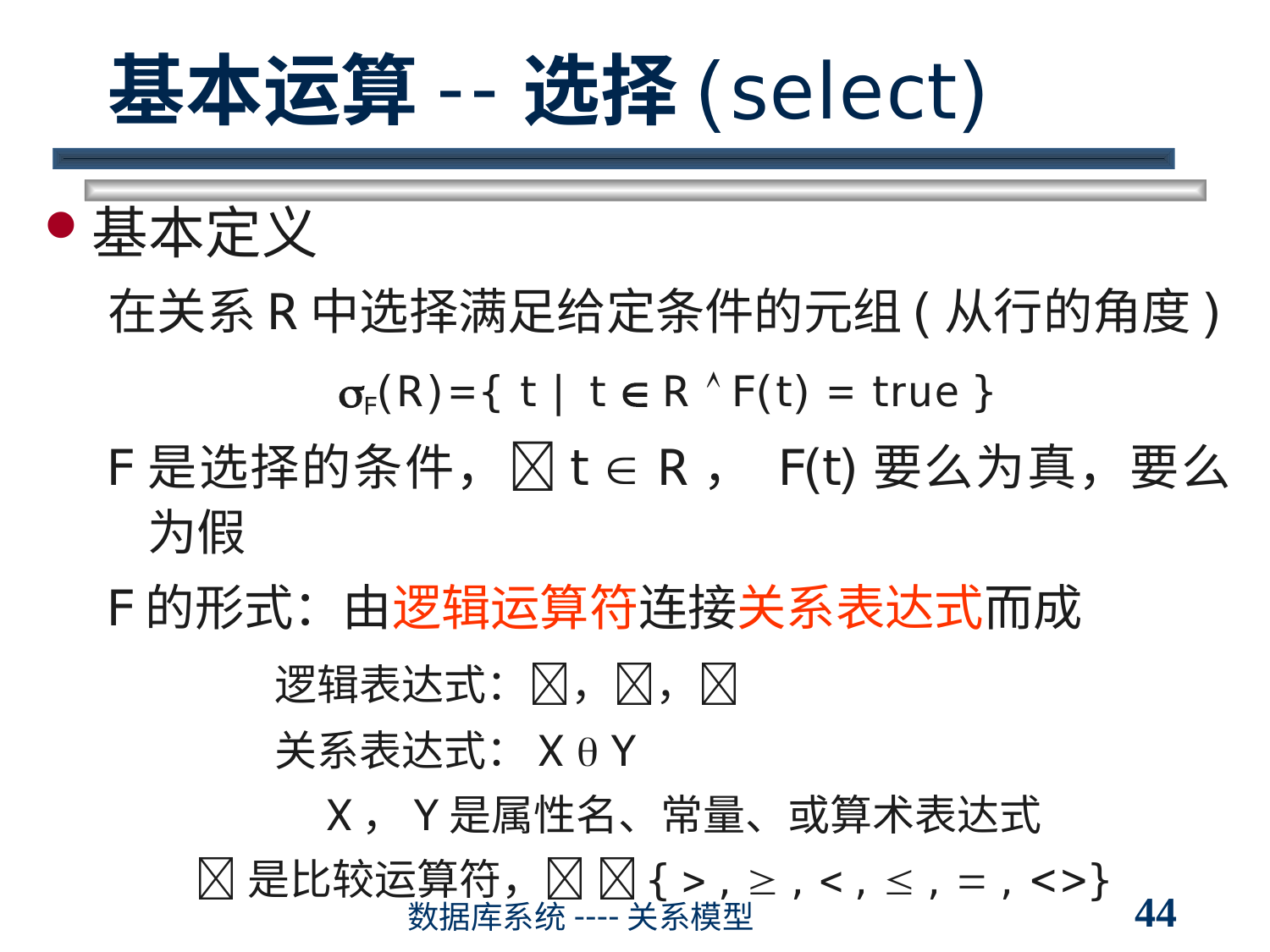

# 基本运算--选择(select)
基本定义
在关系R中选择满足给定条件的元组(从行的角度)
σF(R)={ t | t ∈ R ∧ F(t) = true }
F是选择的条件，∀t ∈ R， F(t)要么为真，要么为假
F的形式：由逻辑运算符连接关系表达式而成
		逻辑表达式：∧，∨，¬
		关系表达式：X θ Y
		    X，Y是属性名、常量、或算术表达式
	     θ是比较运算符，θ ∈{ > , ≥ , < , ≤ , = , <>}
数据库系统----关系模型
44